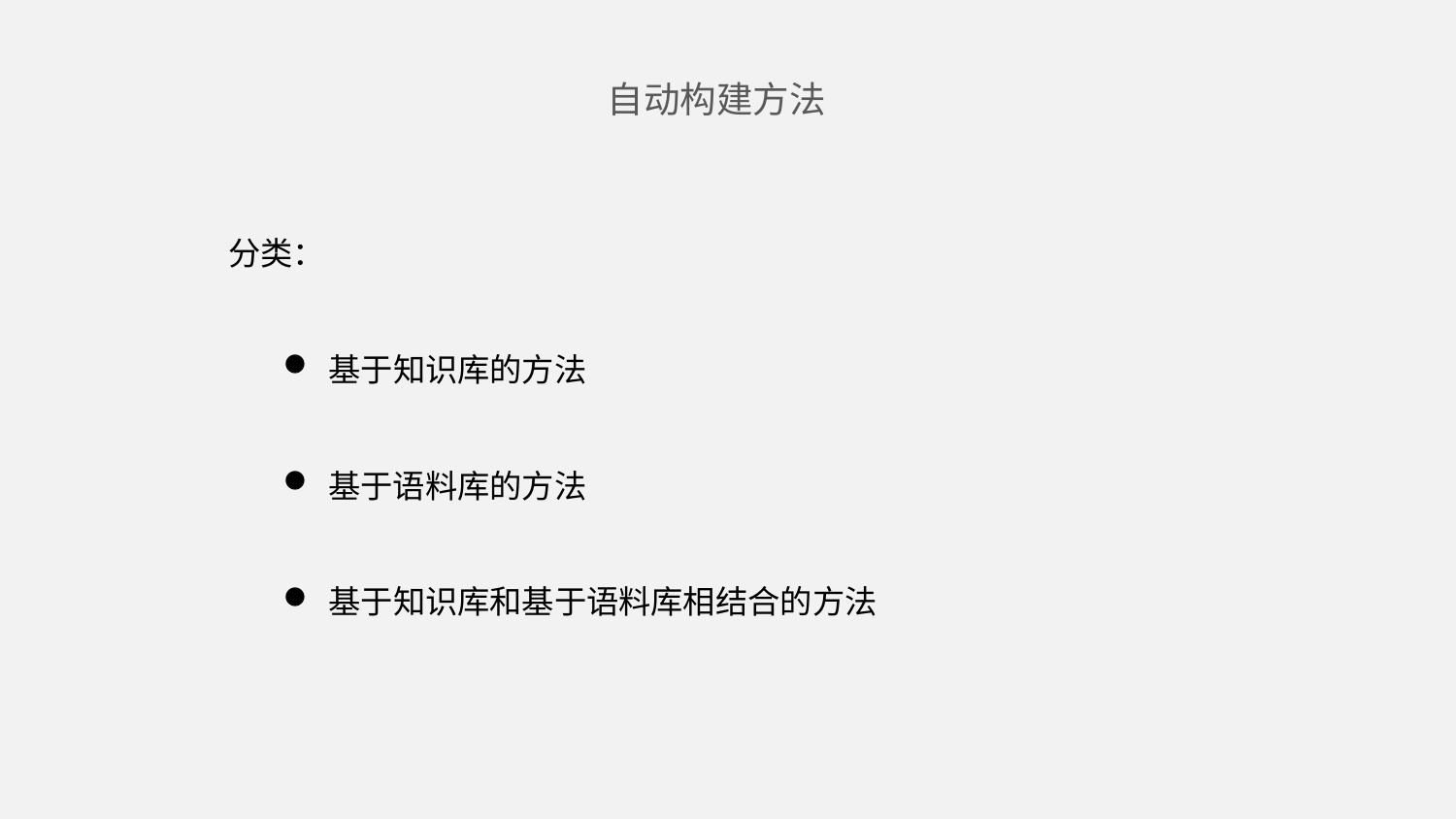

自动构建方法
分类：

基于知识库的方法

基于语料库的方法

基于知识库和基于语料库相结合的方法